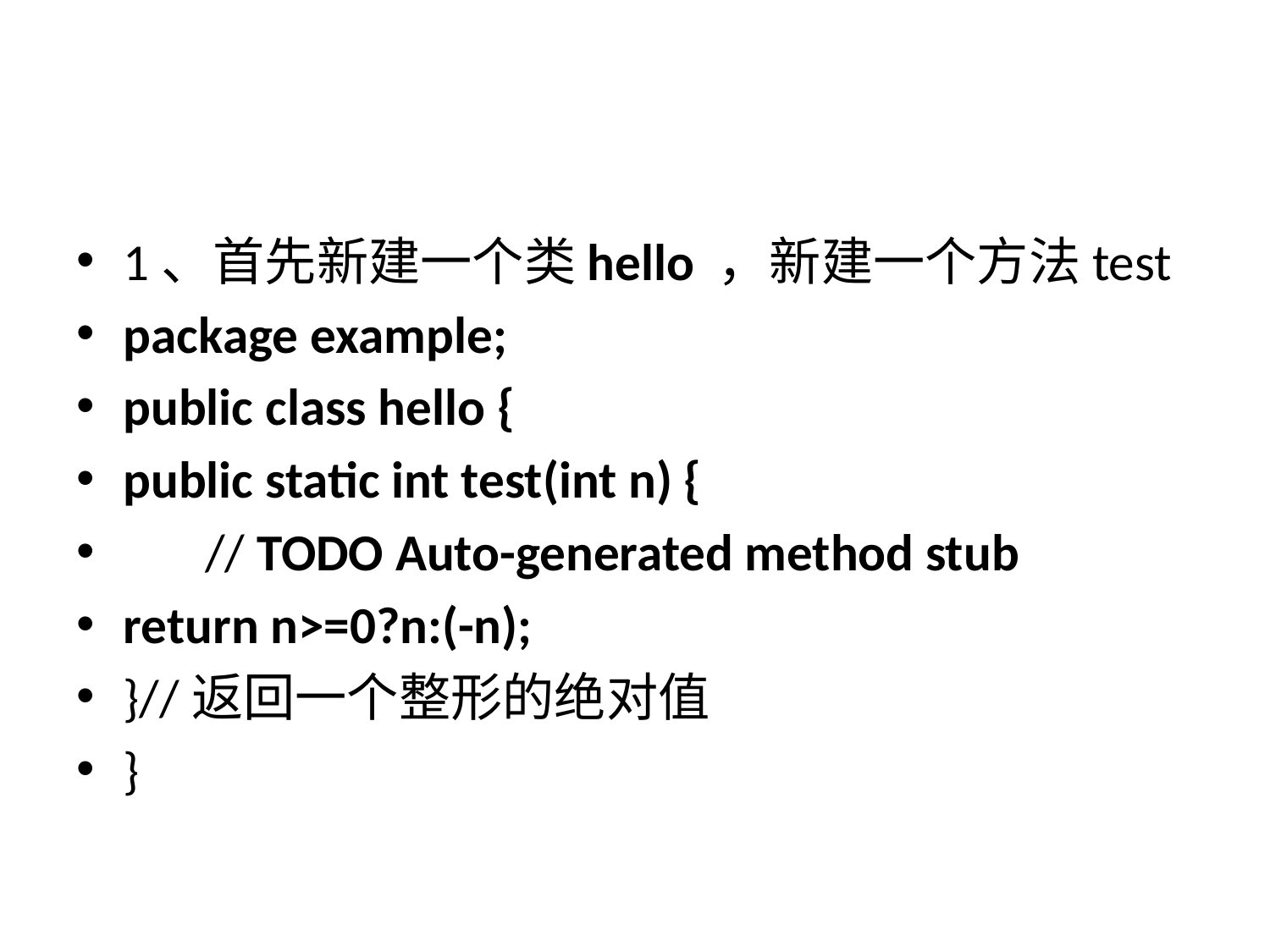

#
1、首先新建一个类hello ，新建一个方法test
package example;
public class hello {
public static int test(int n) {
       // TODO Auto-generated method stub
return n>=0?n:(-n);
}//返回一个整形的绝对值
}